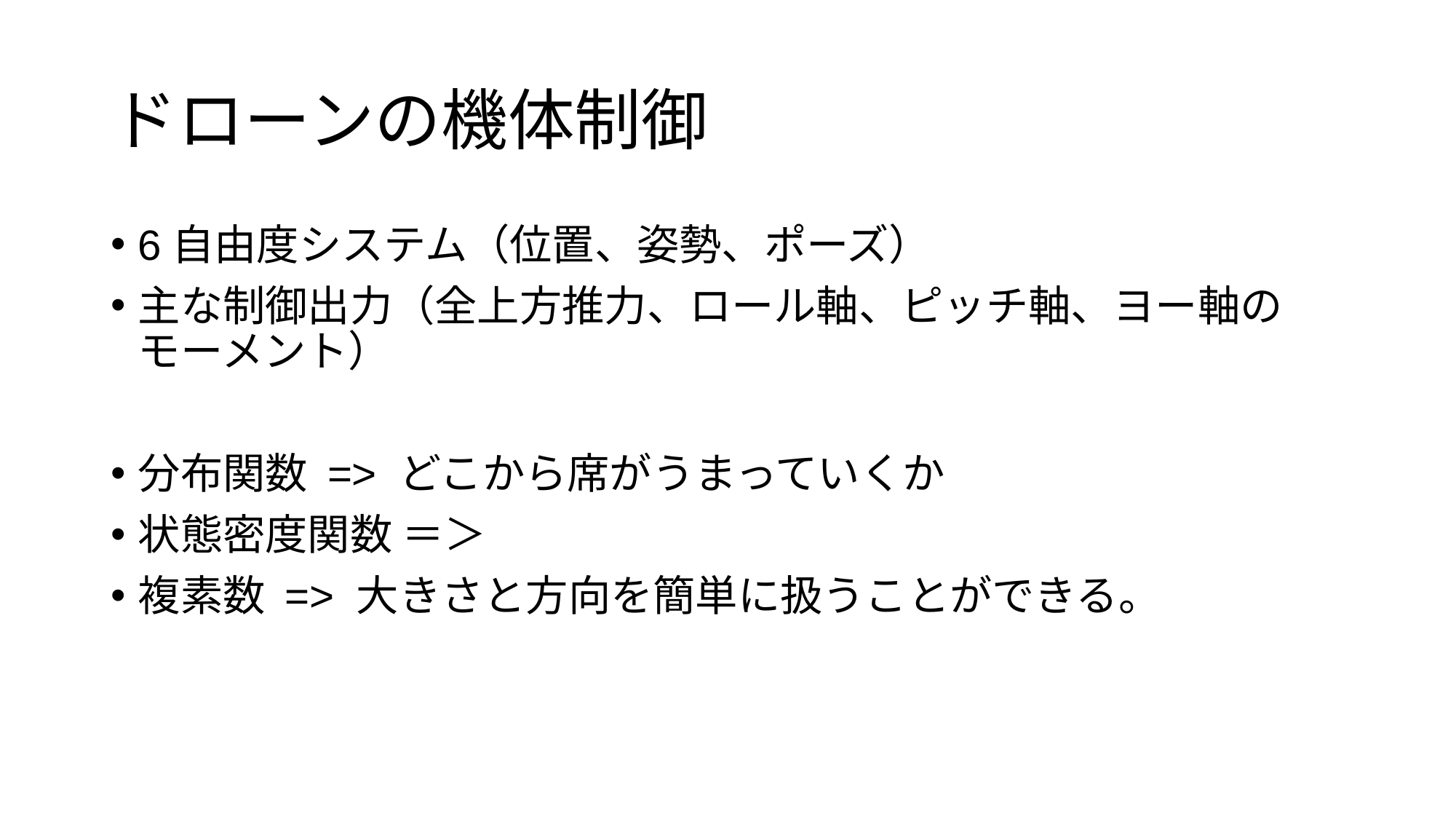

# ドローンの機体制御
6自由度システム（位置、姿勢、ポーズ）
主な制御出力（全上方推力、ロール軸、ピッチ軸、ヨー軸のモーメント）

分布関数 => どこから席がうまっていくか
状態密度関数 ＝＞
複素数 => 大きさと方向を簡単に扱うことができる。